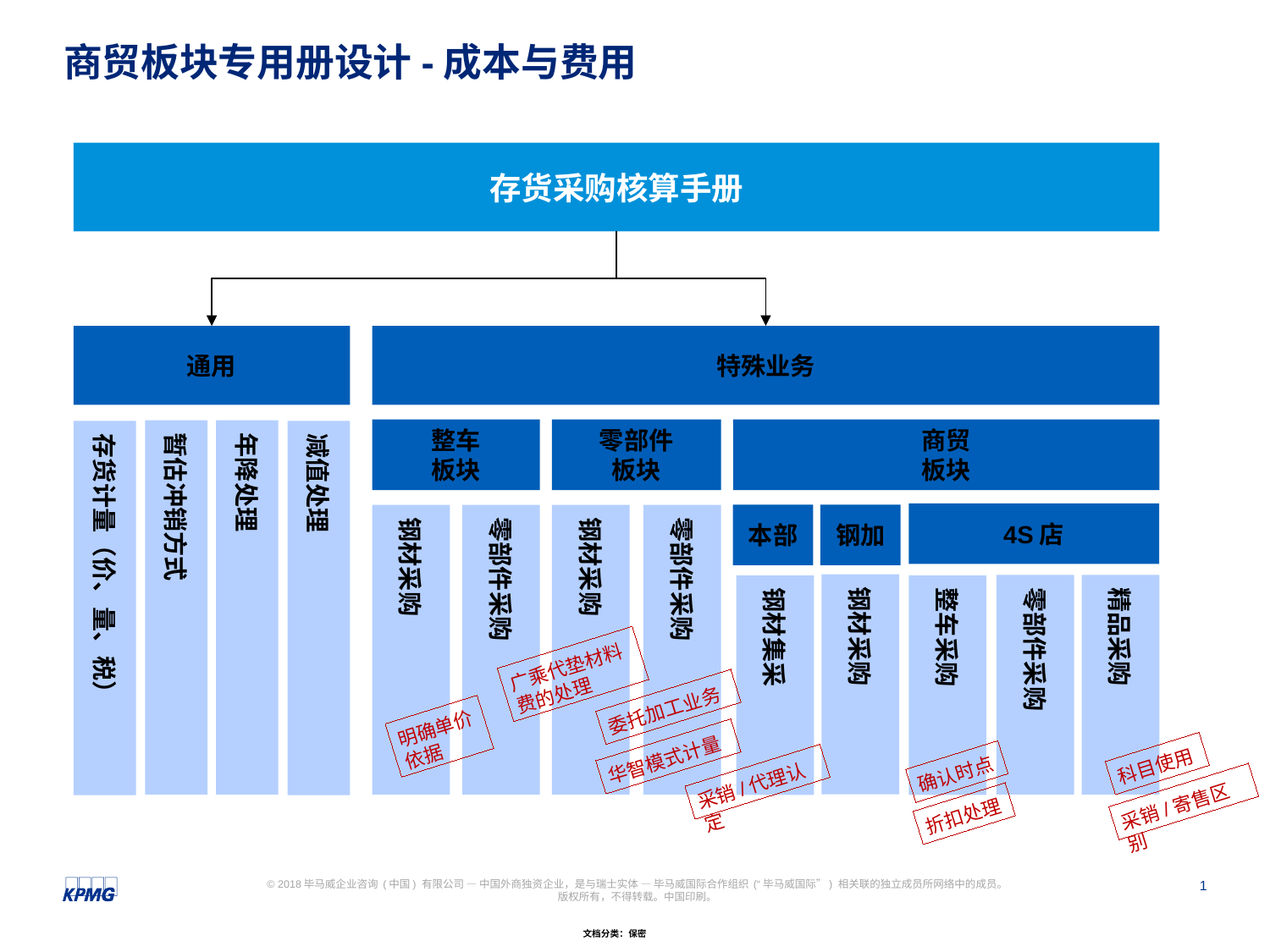

商贸板块专用册设计-成本与费用
存货采购核算手册
通用
暂估冲销方式
年降处理
存货计量（价、量、税）
减值处理
特殊业务
整车
板块
零部件
板块
商贸
板块
4S店
钢材采购
零部件采购
钢材采购
零部件采购
钢加
本部
钢材采购
零部件采购
精品采购
钢材集采
整车采购
广乘代垫材料费的处理
委托加工业务
明确单价依据
华智模式计量
科目使用
确认时点
采销/代理认定
采销/寄售区别
折扣处理